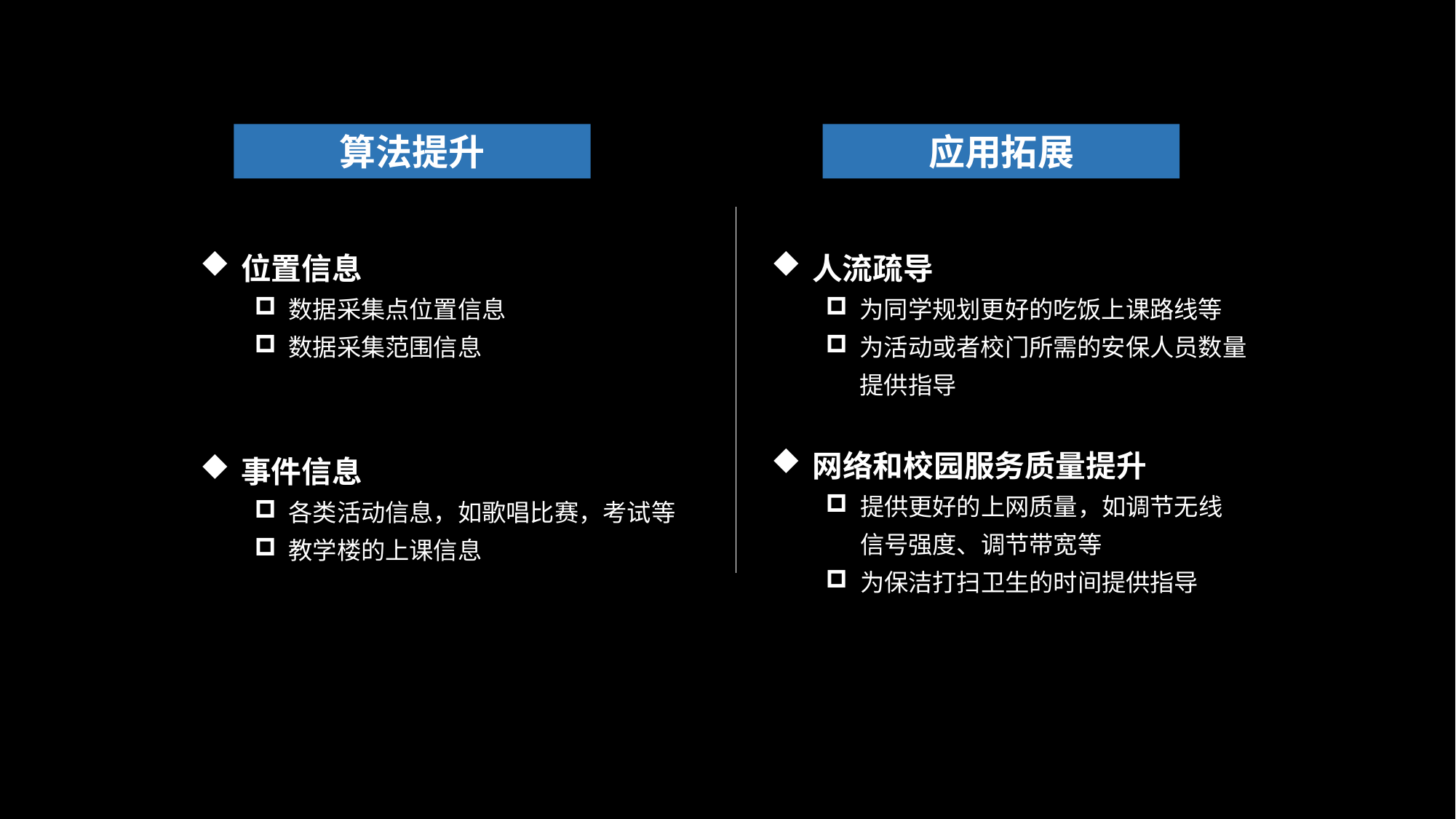

算法提升
应用拓展

位置信息
数据采集点位置信息
数据采集范围信息
人流疏导
为同学规划更好的吃饭上课路线等
为活动或者校门所需的安保人员数量提供指导
网络和校园服务质量提升
提供更好的上网质量，如调节无线信号强度、调节带宽等
为保洁打扫卫生的时间提供指导
事件信息
各类活动信息，如歌唱比赛，考试等
教学楼的上课信息